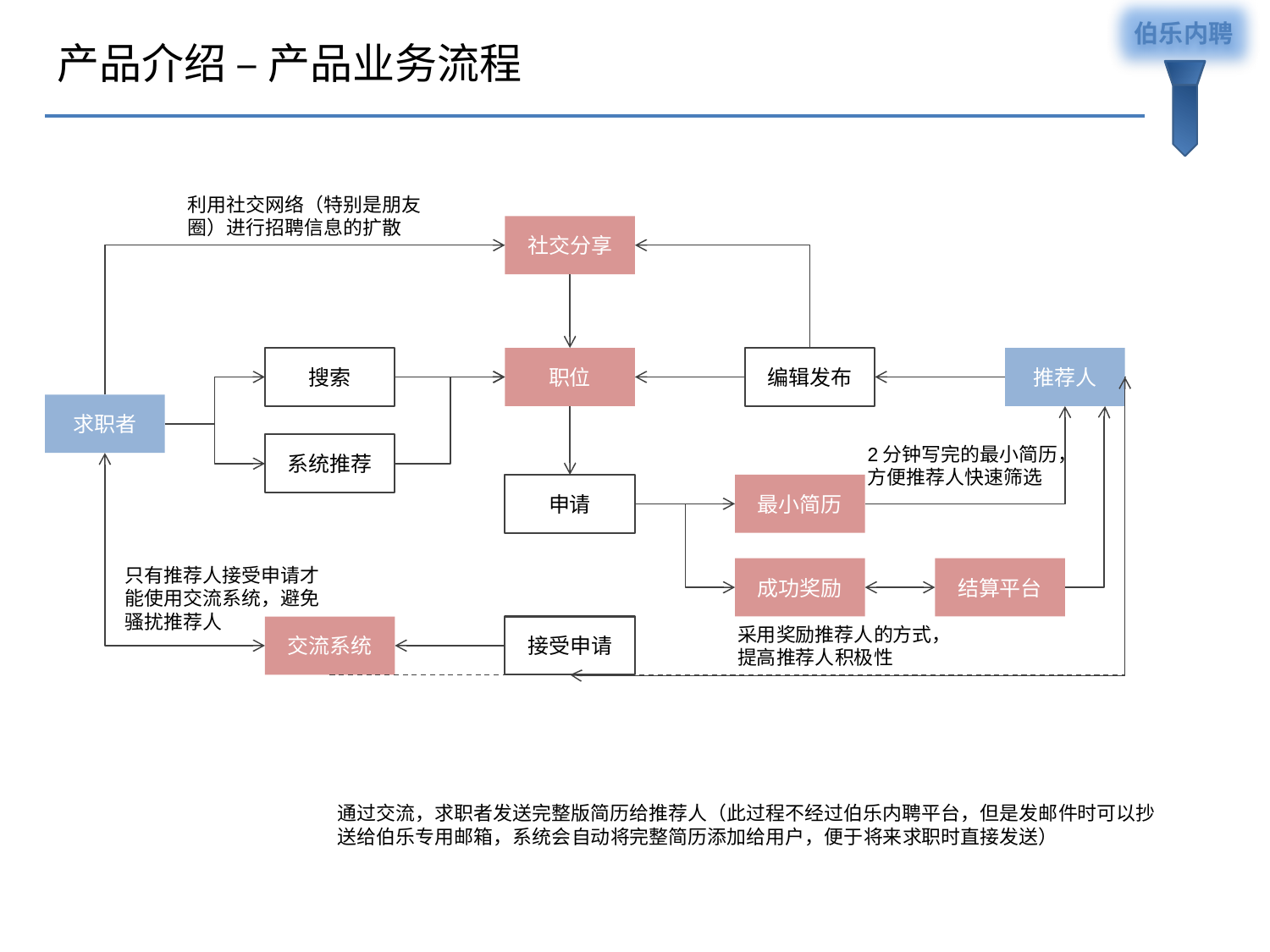

伯乐内聘

产品介绍 – 产品业务流程
利用社交网络（特别是朋友圈）进行招聘信息的扩散
社交分享
编辑发布
职位
搜索
推荐人
求职者
系统推荐
2分钟写完的最小简历，方便推荐人快速筛选
申请
最小简历
只有推荐人接受申请才能使用交流系统，避免骚扰推荐人
成功奖励
结算平台
采用奖励推荐人的方式，提高推荐人积极性
交流系统
接受申请
通过交流，求职者发送完整版简历给推荐人（此过程不经过伯乐内聘平台，但是发邮件时可以抄送给伯乐专用邮箱，系统会自动将完整简历添加给用户，便于将来求职时直接发送）